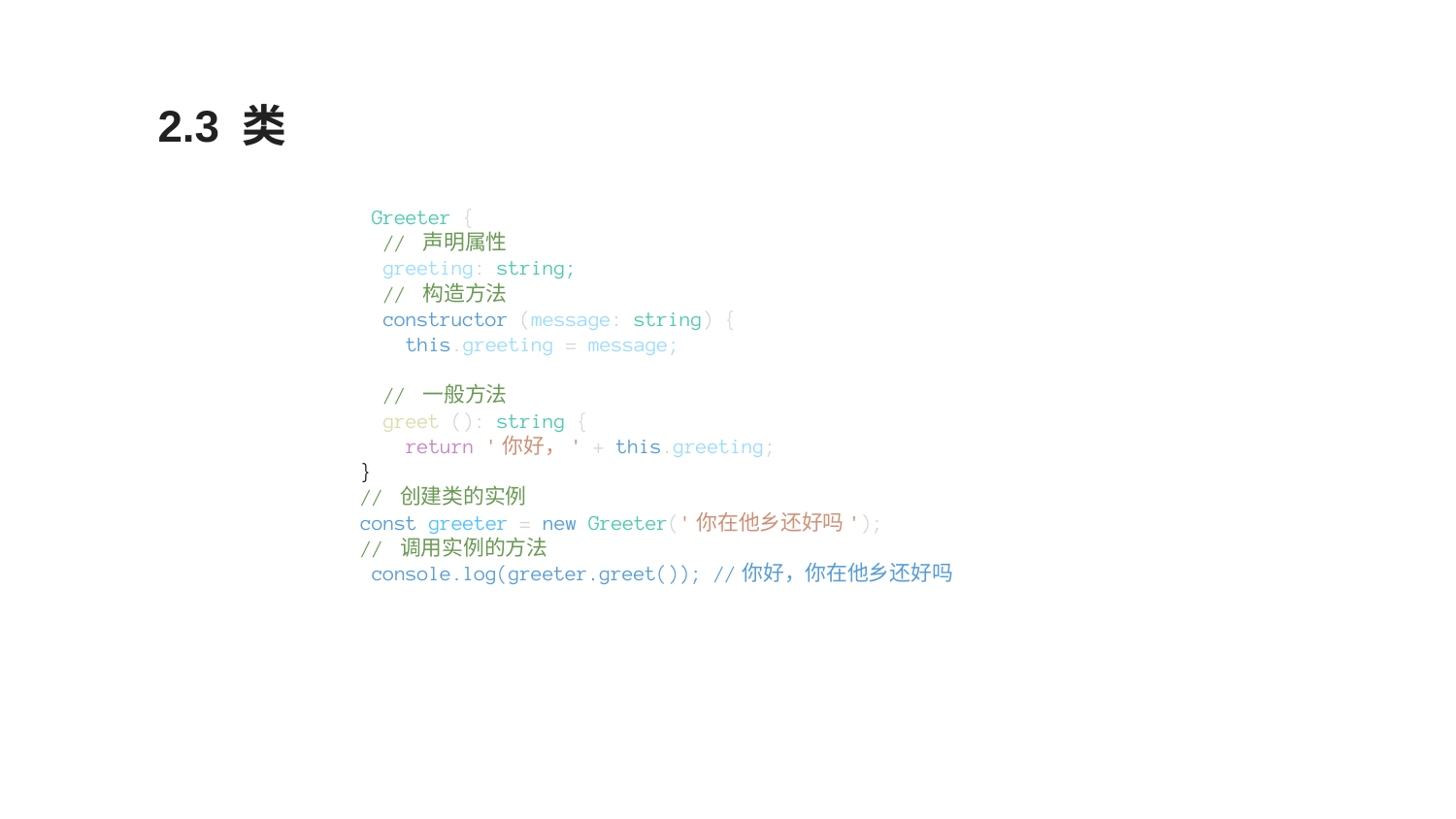

2.3 类
claGreeter {
    // 声明属性
    greeting: string;
    // 构造方法
    constructor (message: string) {
      this.greeting = message;
    }
    // 一般方法
    greet (): string {
      return '你好，' + this.greeting;
  }
  // 创建类的实例
  const greeter = new Greeter('你在他乡还好吗');
  // 调用实例的方法
   console.log(greeter.greet()); //你好，你在他乡还好吗